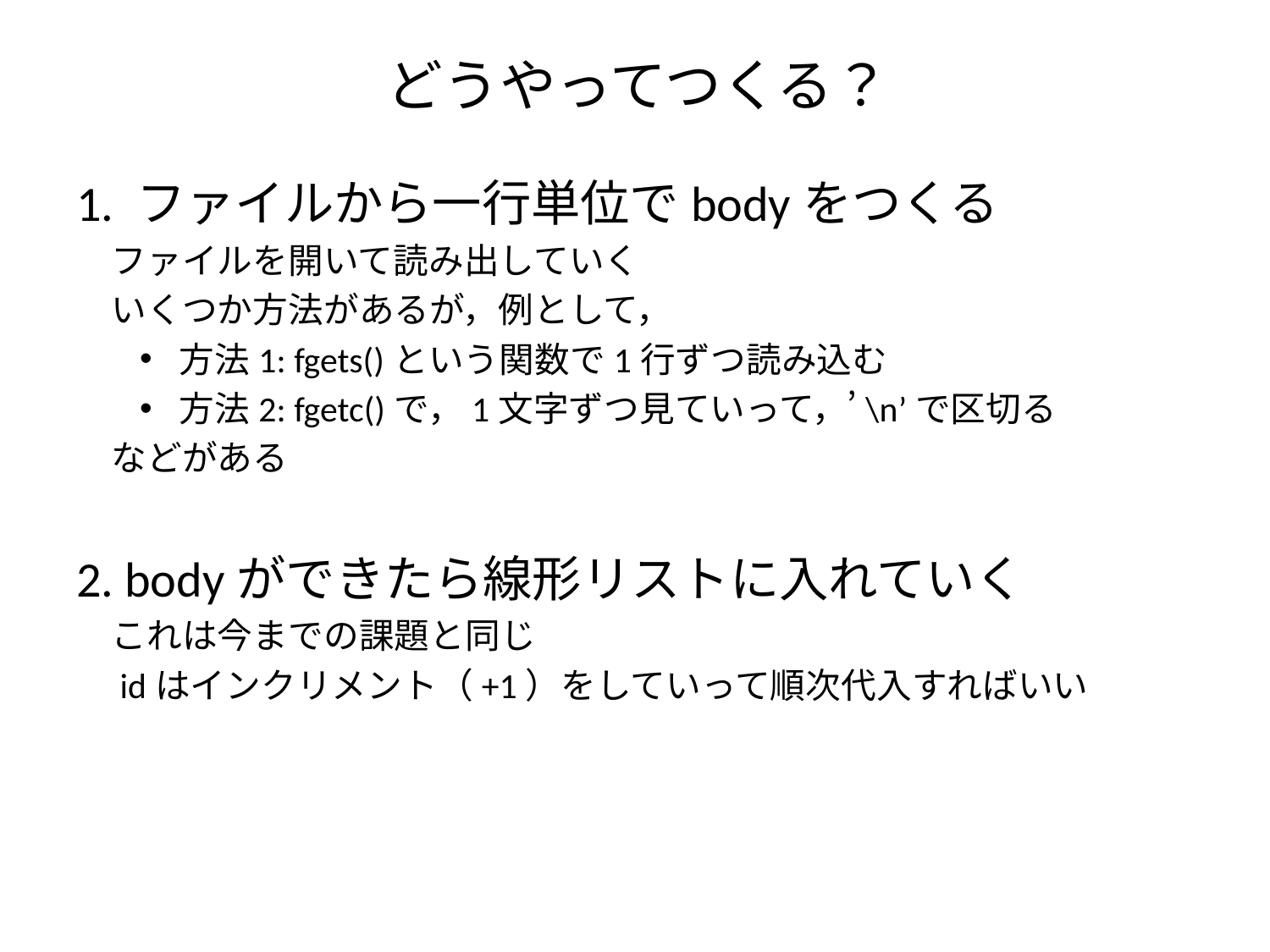

# どうやってつくる？
1. ファイルから一行単位でbodyをつくる
　ファイルを開いて読み出していく
　いくつか方法があるが，例として，
方法1: fgets()という関数で1行ずつ読み込む
方法2: fgetc()で，1文字ずつ見ていって，’\n’で区切る
　などがある

2. bodyができたら線形リストに入れていく
　これは今までの課題と同じ
　idはインクリメント（+1）をしていって順次代入すればいい